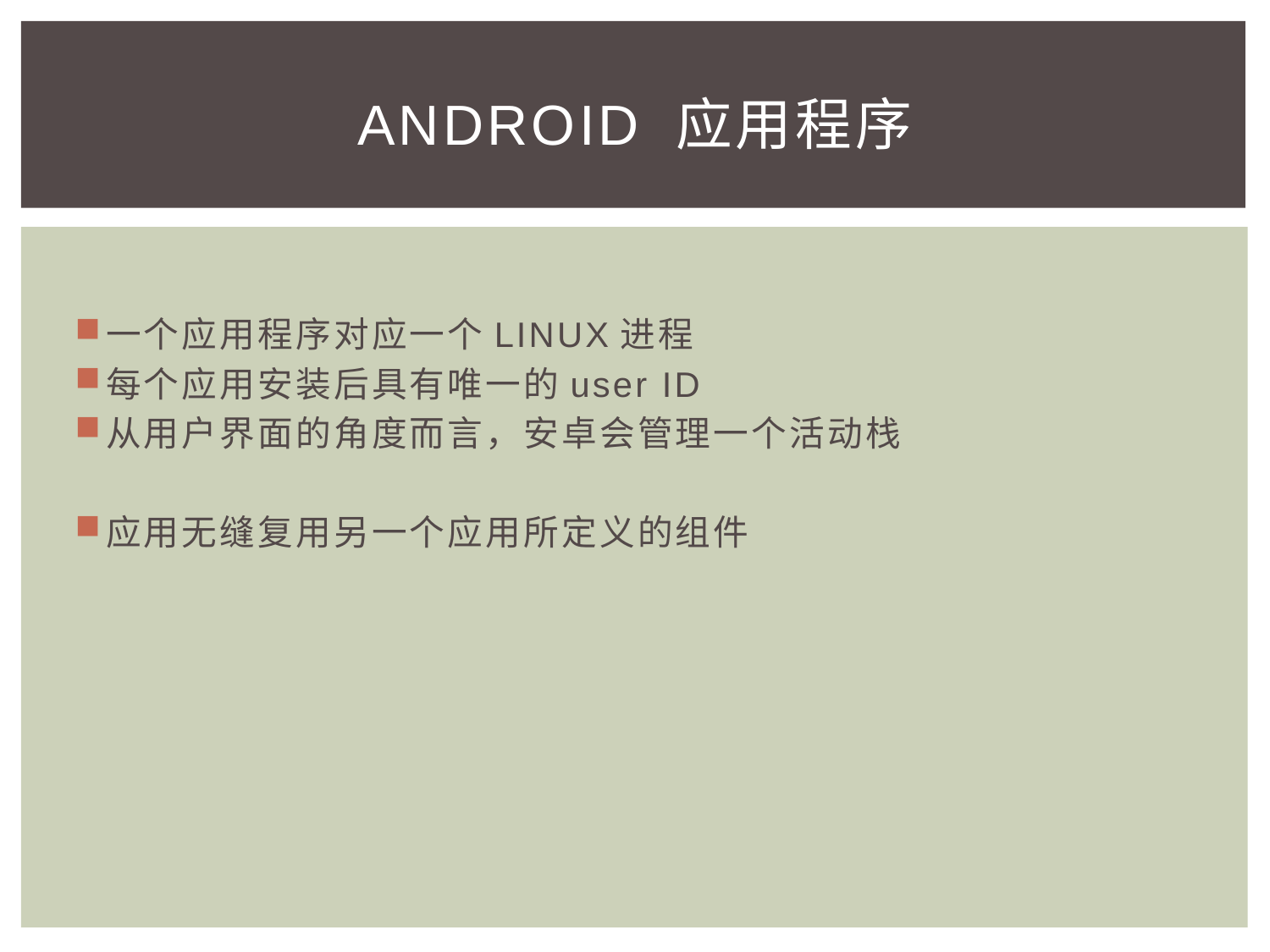

# ANDROID 应用程序
一个应用程序对应一个LINUX进程
每个应用安装后具有唯一的user ID
从用户界面的角度而言，安卓会管理一个活动栈

应用无缝复用另一个应用所定义的组件